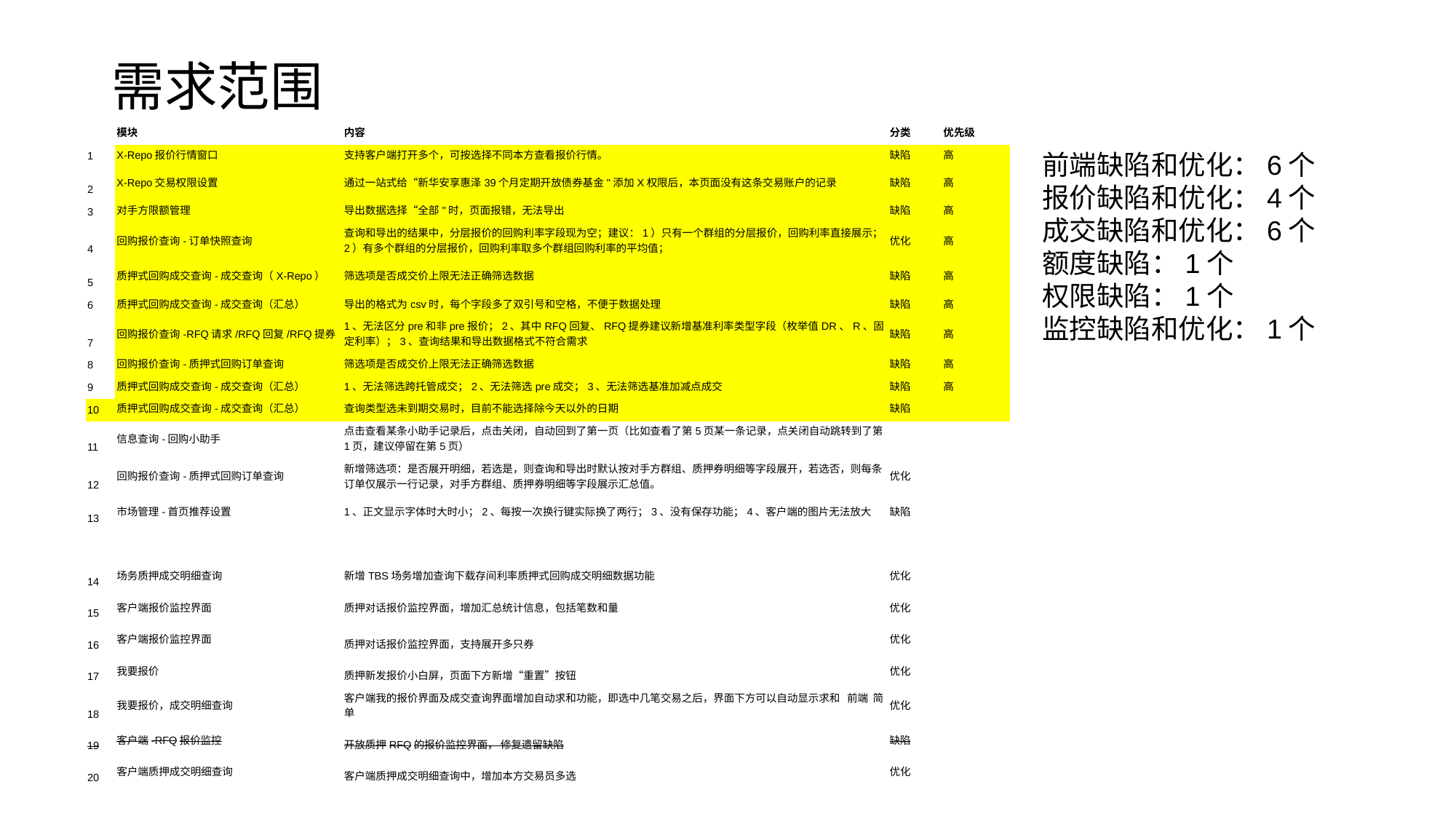

# 需求范围
|  | 模块 | 内容 | 分类 | 优先级 |
| --- | --- | --- | --- | --- |
| 1 | X-Repo报价行情窗口 | 支持客户端打开多个，可按选择不同本方查看报价行情。 | 缺陷 | 高 |
| 2 | X-Repo交易权限设置 | 通过一站式给“新华安享惠泽39个月定期开放债券基金"添加X权限后，本页面没有这条交易账户的记录 | 缺陷 | 高 |
| 3 | 对手方限额管理 | 导出数据选择“全部"时，页面报错，无法导出 | 缺陷 | 高 |
| 4 | 回购报价查询-订单快照查询 | 查询和导出的结果中，分层报价的回购利率字段现为空；建议：1）只有一个群组的分层报价，回购利率直接展示；2）有多个群组的分层报价，回购利率取多个群组回购利率的平均值； | 优化 | 高 |
| 5 | 质押式回购成交查询-成交查询（X-Repo） | 筛选项是否成交价上限无法正确筛选数据 | 缺陷 | 高 |
| 6 | 质押式回购成交查询-成交查询（汇总） | 导出的格式为csv时，每个字段多了双引号和空格，不便于数据处理 | 缺陷 | 高 |
| 7 | 回购报价查询-RFQ请求/RFQ回复/RFQ提券 | 1、无法区分pre和非pre报价；2、其中RFQ回复、RFQ提券建议新增基准利率类型字段（枚举值DR、R、固定利率）；3、查询结果和导出数据格式不符合需求 | 缺陷 | 高 |
| 8 | 回购报价查询-质押式回购订单查询 | 筛选项是否成交价上限无法正确筛选数据 | 缺陷 | 高 |
| 9 | 质押式回购成交查询-成交查询（汇总） | 1、无法筛选跨托管成交；2、无法筛选pre成交；3、无法筛选基准加减点成交 | 缺陷 | 高 |
| 10 | 质押式回购成交查询-成交查询（汇总） | 查询类型选未到期交易时，目前不能选择除今天以外的日期 | 缺陷 |  |
| 11 | 信息查询-回购小助手 | 点击查看某条小助手记录后，点击关闭，自动回到了第一页（比如查看了第5页某一条记录，点关闭自动跳转到了第1页，建议停留在第5页） |  |  |
| 12 | 回购报价查询-质押式回购订单查询 | 新增筛选项：是否展开明细，若选是，则查询和导出时默认按对手方群组、质押券明细等字段展开，若选否，则每条订单仅展示一行记录，对手方群组、质押券明细等字段展示汇总值。 | 优化 |  |
| 13 | 市场管理-首页推荐设置 | 1、正文显示字体时大时小；2、每按一次换行键实际换了两行；3、没有保存功能；4、客户端的图片无法放大 | 缺陷 |  |
|  |  |  |  |  |
| 14 | 场务质押成交明细查询 | 新增TBS场务增加查询下载存间利率质押式回购成交明细数据功能 | 优化 |  |
| 15 | 客户端报价监控界面 | 质押对话报价监控界面，增加汇总统计信息，包括笔数和量 | 优化 |  |
| 16 | 客户端报价监控界面 | 质押对话报价监控界面，支持展开多只券 | 优化 |  |
| 17 | 我要报价 | 质押新发报价小白屏，页面下方新增“重置”按钮 | 优化 |  |
| 18 | 我要报价，成交明细查询 | 客户端我的报价界面及成交查询界面增加自动求和功能，即选中几笔交易之后，界面下方可以自动显示求和 前端 简单 | 优化 |  |
| 19 | 客户端-RFQ报价监控 | 开放质押RFQ的报价监控界面， 修复遗留缺陷 | 缺陷 |  |
| 20 | 客户端质押成交明细查询 | 客户端质押成交明细查询中，增加本方交易员多选 | 优化 |  |
前端缺陷和优化：6个
报价缺陷和优化：4个
成交缺陷和优化：6个
额度缺陷：1个
权限缺陷：1个
监控缺陷和优化：1个